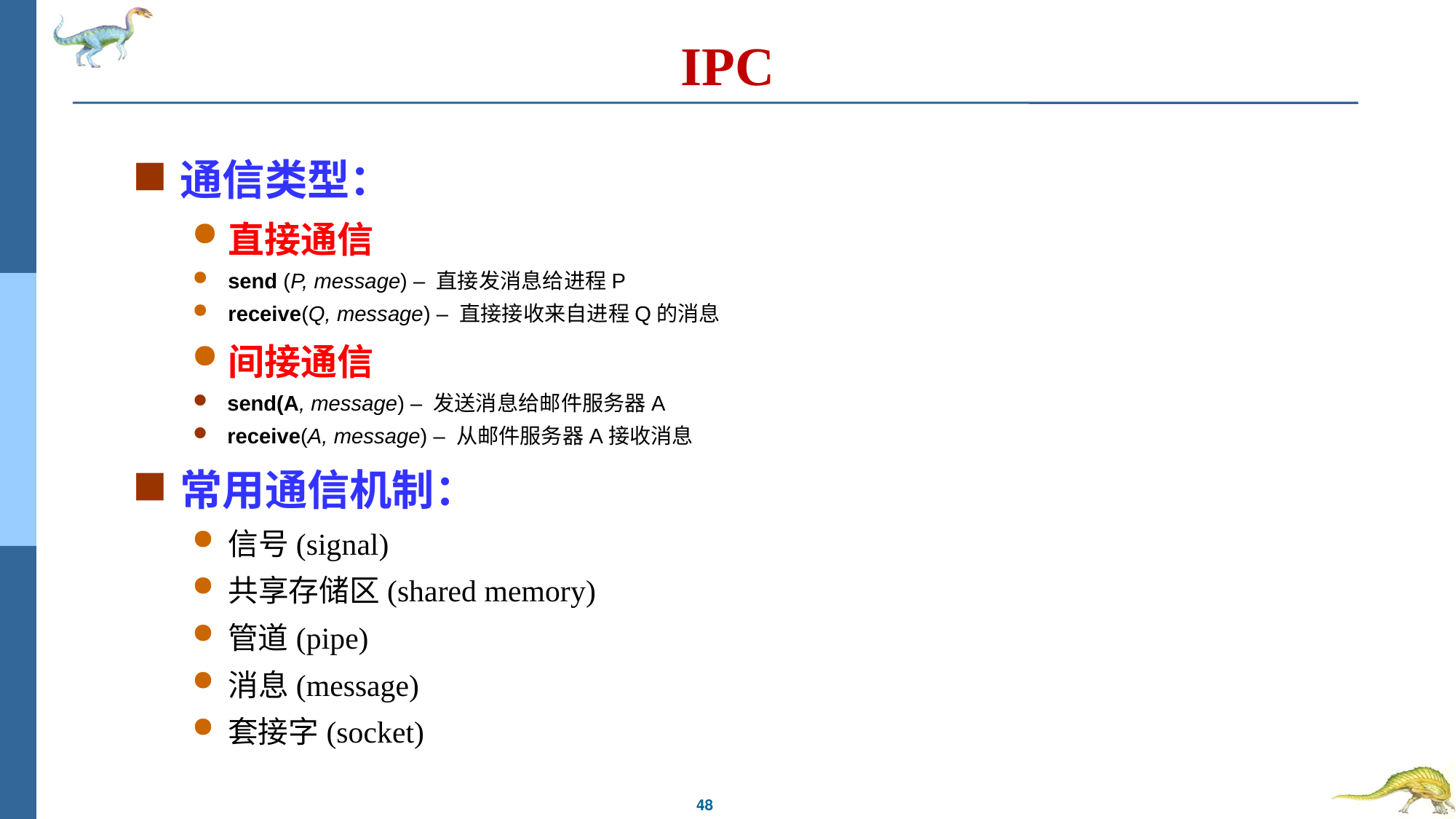

# IPC
通信类型：
直接通信
send (P, message) – 直接发消息给进程P
receive(Q, message) – 直接接收来自进程Q的消息
间接通信
send(A, message) – 发送消息给邮件服务器A
receive(A, message) – 从邮件服务器A接收消息
常用通信机制：
信号(signal)
共享存储区(shared memory)
管道(pipe)
消息(message)
套接字(socket)